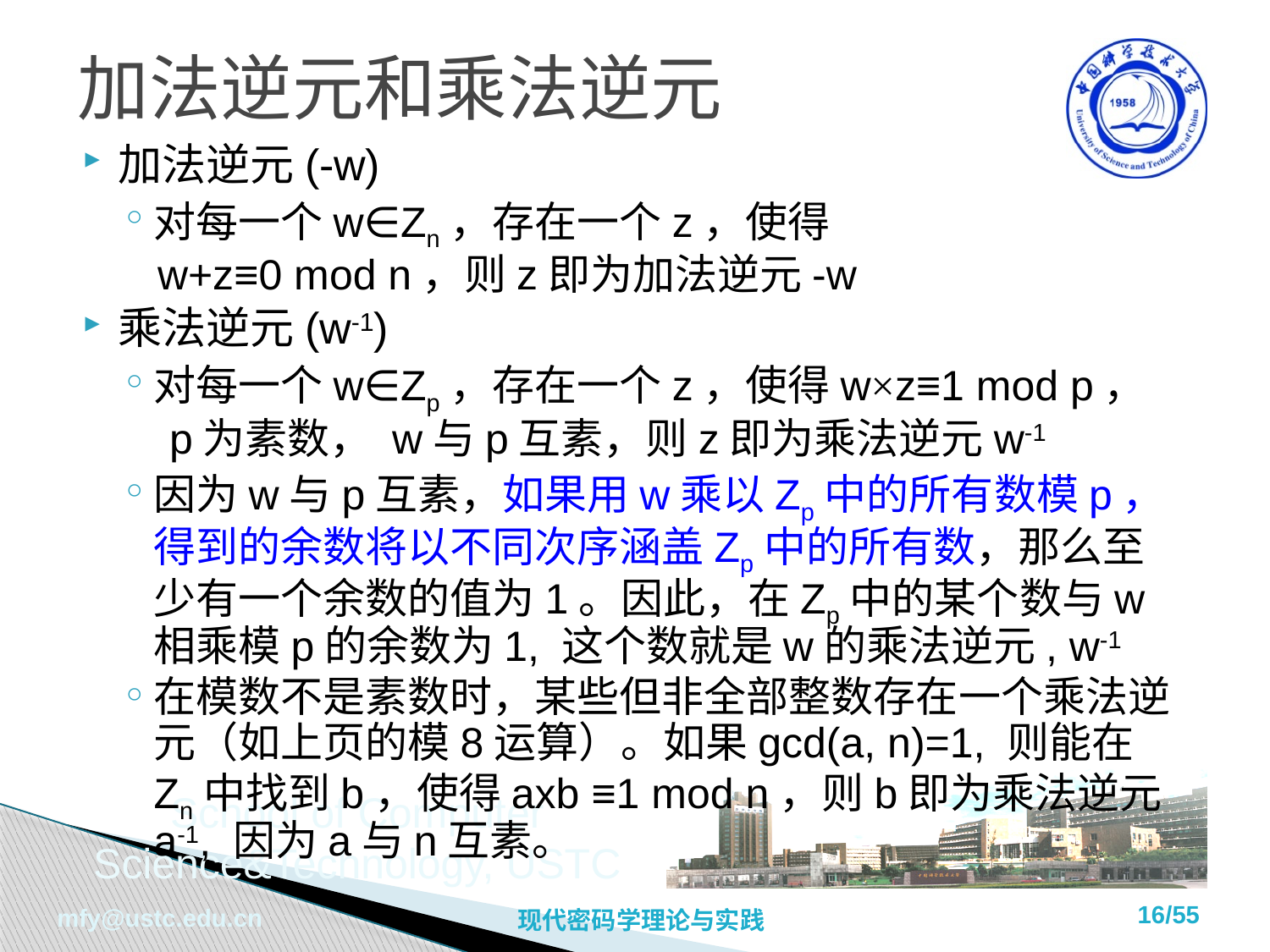

# 加法逆元和乘法逆元
加法逆元(-w)
对每一个w∈Zn，存在一个z，使得
   w+z≡0 mod n，则z即为加法逆元-w
乘法逆元(w-1)
对每一个w∈Zp，存在一个z，使得w×z≡1 mod p，
    p为素数， w与p互素，则z即为乘法逆元w-1
因为w与p互素，如果用w乘以Zp中的所有数模p，得到的余数将以不同次序涵盖Zp中的所有数，那么至少有一个余数的值为1。因此，在Zp中的某个数与w相乘模p的余数为1, 这个数就是w的乘法逆元, w-1
在模数不是素数时，某些但非全部整数存在一个乘法逆元（如上页的模8运算）。如果gcd(a, n)=1, 则能在Zn中找到b，使得axb ≡1 mod n，则b即为乘法逆元a-1, 因为a与n互素。